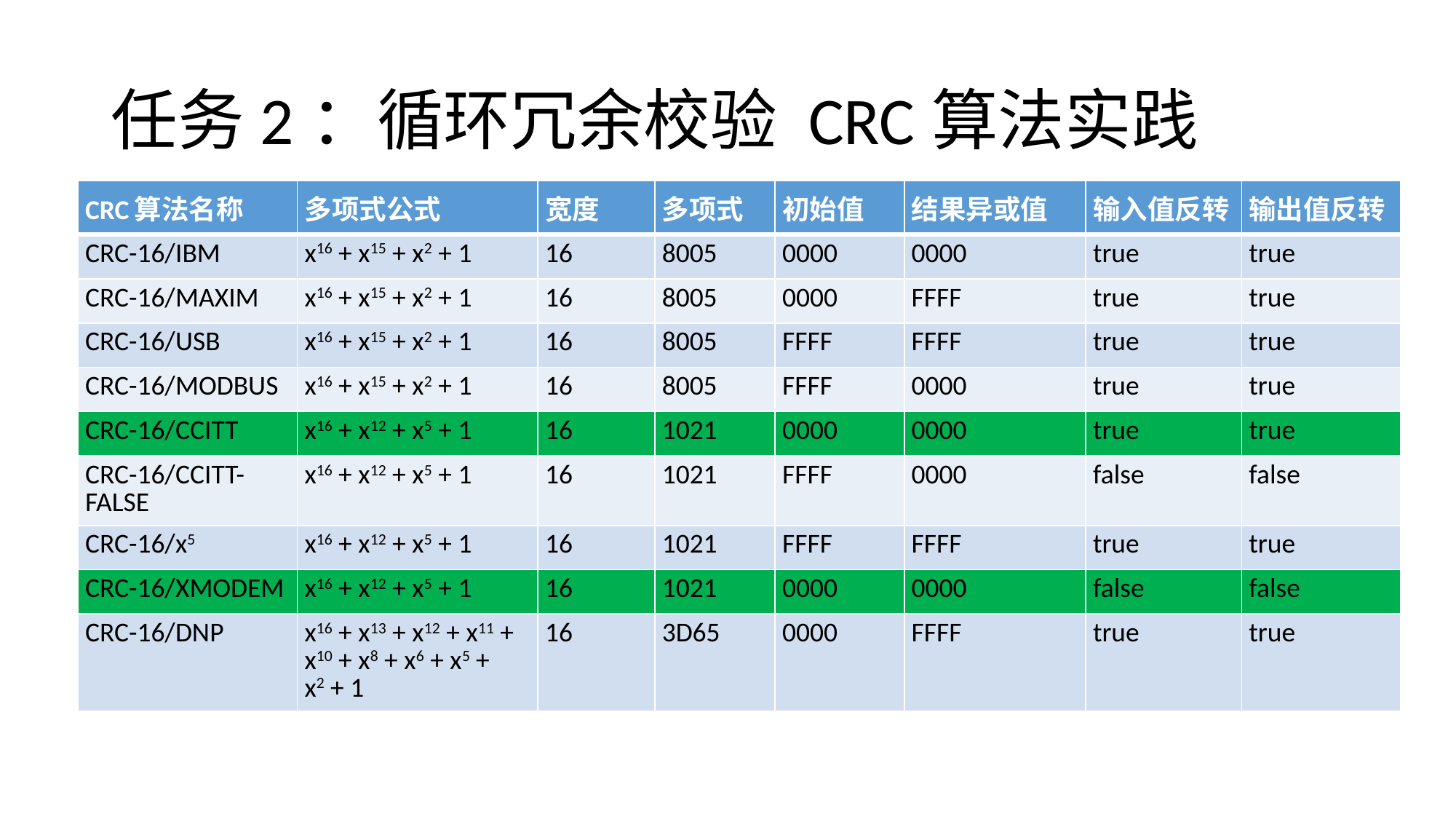

# 任务2：循环冗余校验 CRC算法实践
| CRC算法名称 | 多项式公式 | 宽度 | 多项式 | 初始值 | 结果异或值 | 输入值反转 | 输出值反转 |
| --- | --- | --- | --- | --- | --- | --- | --- |
| CRC-16/IBM | x16 + x15 + x2 + 1 | 16 | 8005 | 0000 | 0000 | true | true |
| CRC-16/MAXIM | x16 + x15 + x2 + 1 | 16 | 8005 | 0000 | FFFF | true | true |
| CRC-16/USB | x16 + x15 + x2 + 1 | 16 | 8005 | FFFF | FFFF | true | true |
| CRC-16/MODBUS | x16 + x15 + x2 + 1 | 16 | 8005 | FFFF | 0000 | true | true |
| CRC-16/CCITT | x16 + x12 + x5 + 1 | 16 | 1021 | 0000 | 0000 | true | true |
| CRC-16/CCITT-FALSE | x16 + x12 + x5 + 1 | 16 | 1021 | FFFF | 0000 | false | false |
| CRC-16/x5 | x16 + x12 + x5 + 1 | 16 | 1021 | FFFF | FFFF | true | true |
| CRC-16/XMODEM | x16 + x12 + x5 + 1 | 16 | 1021 | 0000 | 0000 | false | false |
| CRC-16/DNP | x16 + x13 + x12 + x11 + x10 + x8 + x6 + x5 + x2 + 1 | 16 | 3D65 | 0000 | FFFF | true | true |